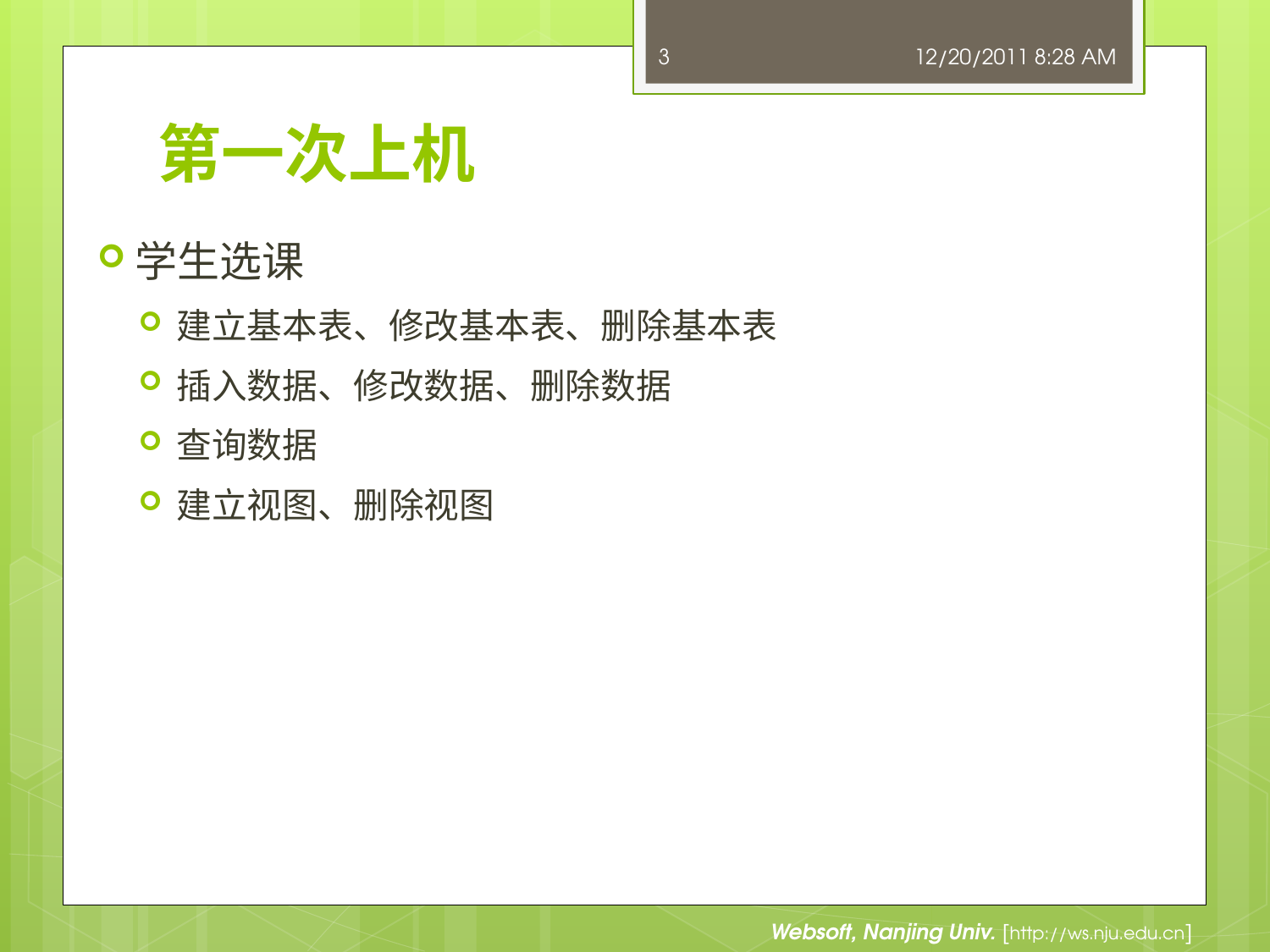

3
12/20/2011 8:28 AM
# 第一次上机
学生选课
建立基本表、修改基本表、删除基本表
插入数据、修改数据、删除数据
查询数据
建立视图、删除视图
Websoft, Nanjing Univ. [http://ws.nju.edu.cn]